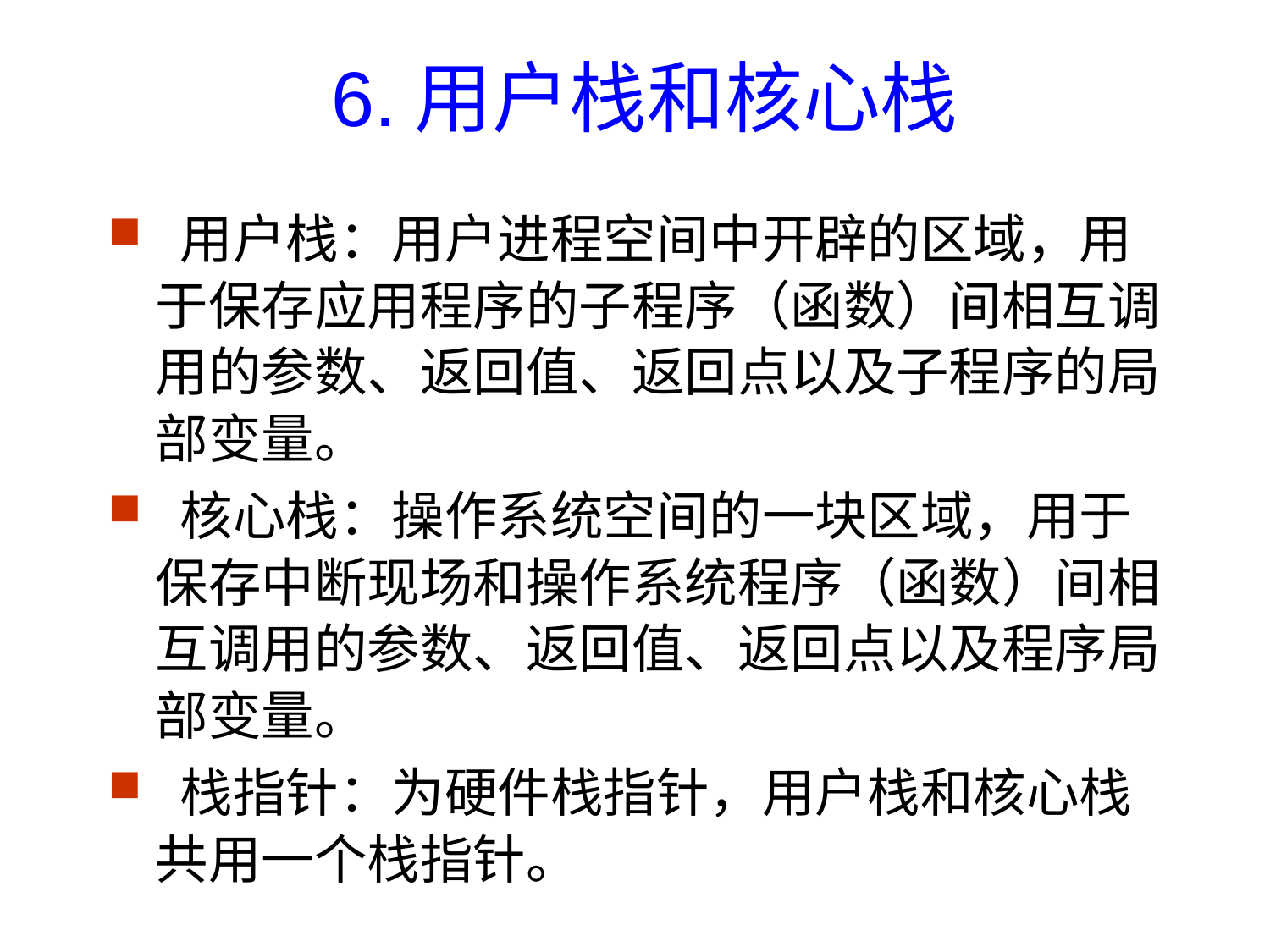

6.用户栈和核心栈
 用户栈：用户进程空间中开辟的区域，用于保存应用程序的子程序（函数）间相互调用的参数、返回值、返回点以及子程序的局部变量。
 核心栈：操作系统空间的一块区域，用于保存中断现场和操作系统程序（函数）间相互调用的参数、返回值、返回点以及程序局部变量。
 栈指针：为硬件栈指针，用户栈和核心栈共用一个栈指针。